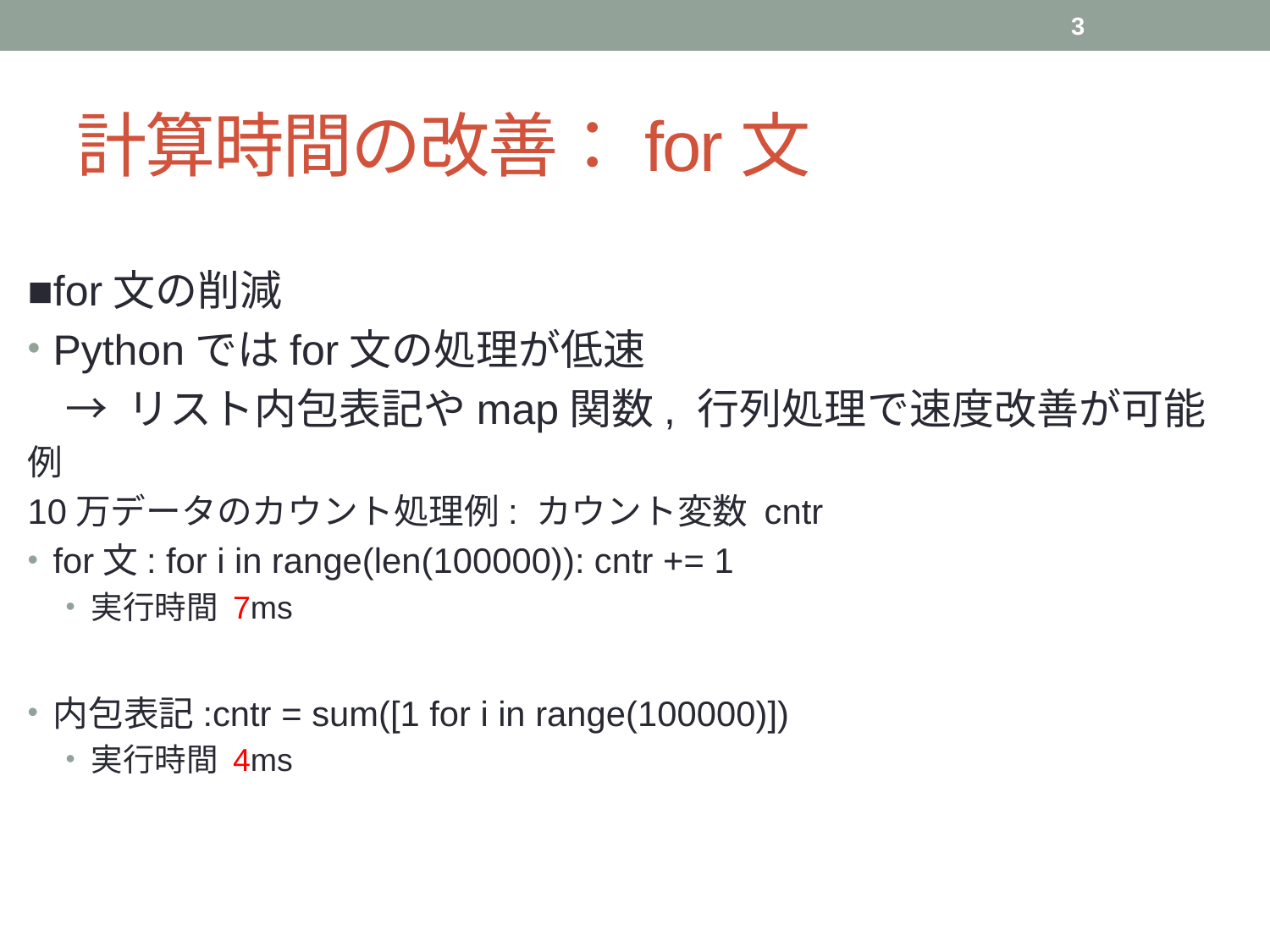

3
# 計算時間の改善：for文

■for文の削減
Pythonではfor文の処理が低速
→ リスト内包表記やmap関数, 行列処理で速度改善が可能
例
10万データのカウント処理例: カウント変数 cntr
for文: for i in range(len(100000)): cntr += 1
実行時間 7ms

内包表記:cntr = sum([1 for i in range(100000)])
実行時間 4ms